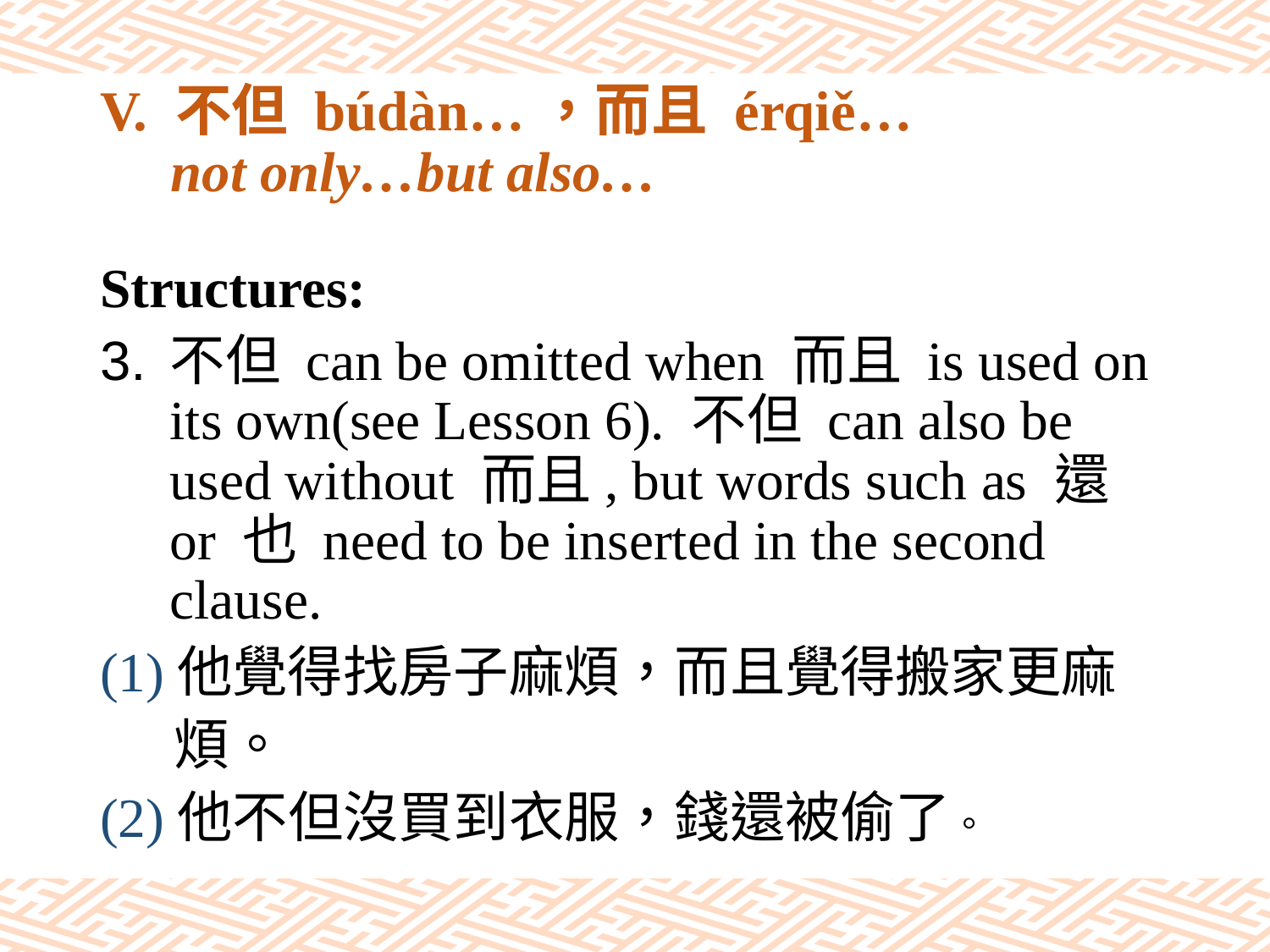

# V. 不但 búdàn…，而且 érqiě… not only…but also…
Structures:
不但 can be omitted when 而且 is used on its own(see Lesson 6). 不但 can also be used without 而且, but words such as 還 or 也 need to be inserted in the second clause.
(1)他覺得找房子麻煩，而且覺得搬家更麻
     煩。
(2)他不但沒買到衣服，錢還被偷了。